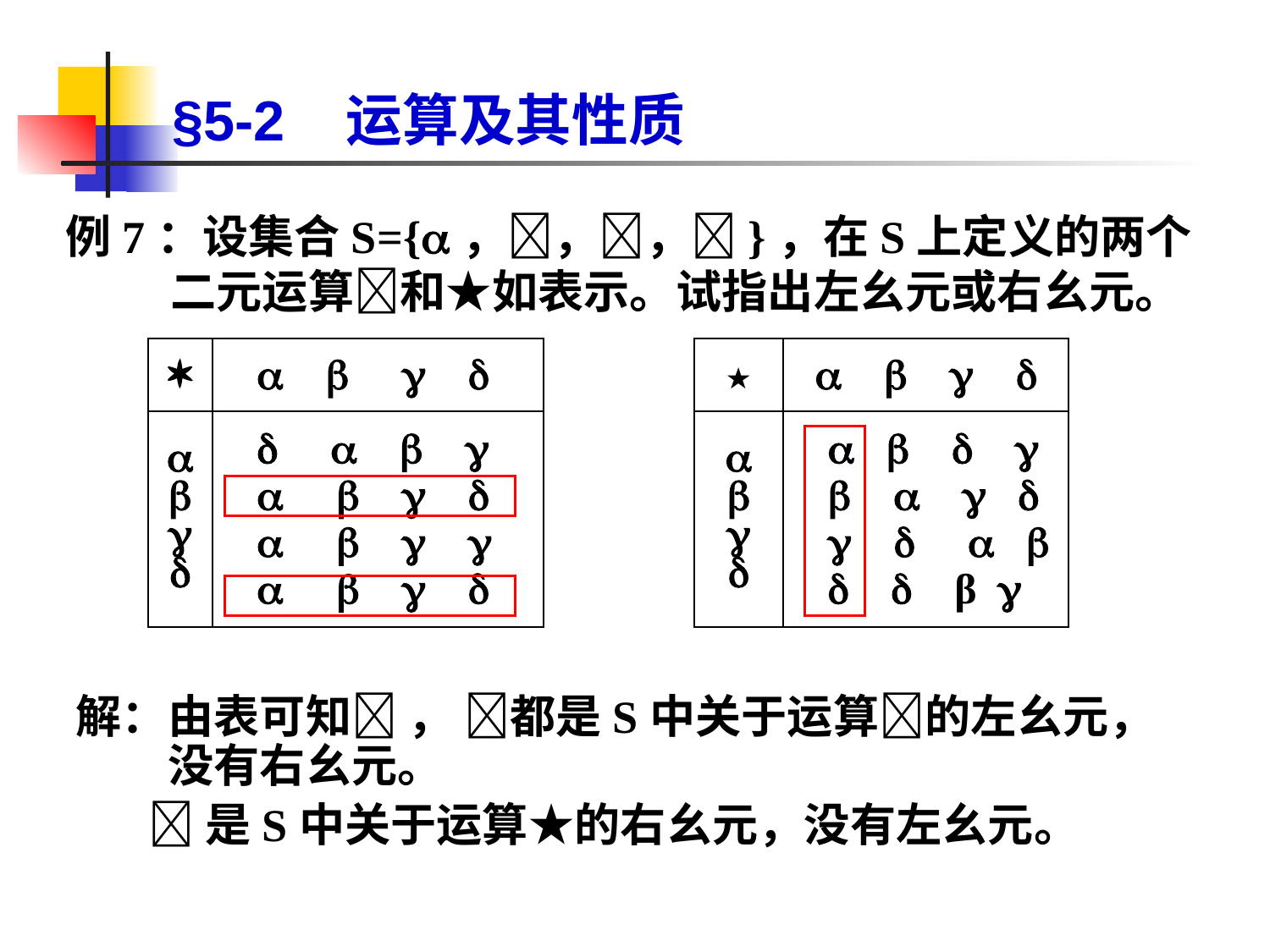

# §5-2   运算及其性质
例7：设集合S={α，β，γ，δ}，在S上定义的两个二元运算∗和★如表示。试指出左幺元或右幺元。
| ∗ | α β γ δ |  | ★ | α β γ δ |
| --- | --- | --- | --- | --- |
| α β γ δ | δ α β γ α β γ δ α β γ γ α β γ δ |  | α β γ δ | α β δ γ β α γ δ γ δ α β δ δ β γ |

解：由表可知β ， δ都是S中关于运算∗的左幺元，没有右幺元。
       α是S中关于运算★的右幺元，没有左幺元。
22